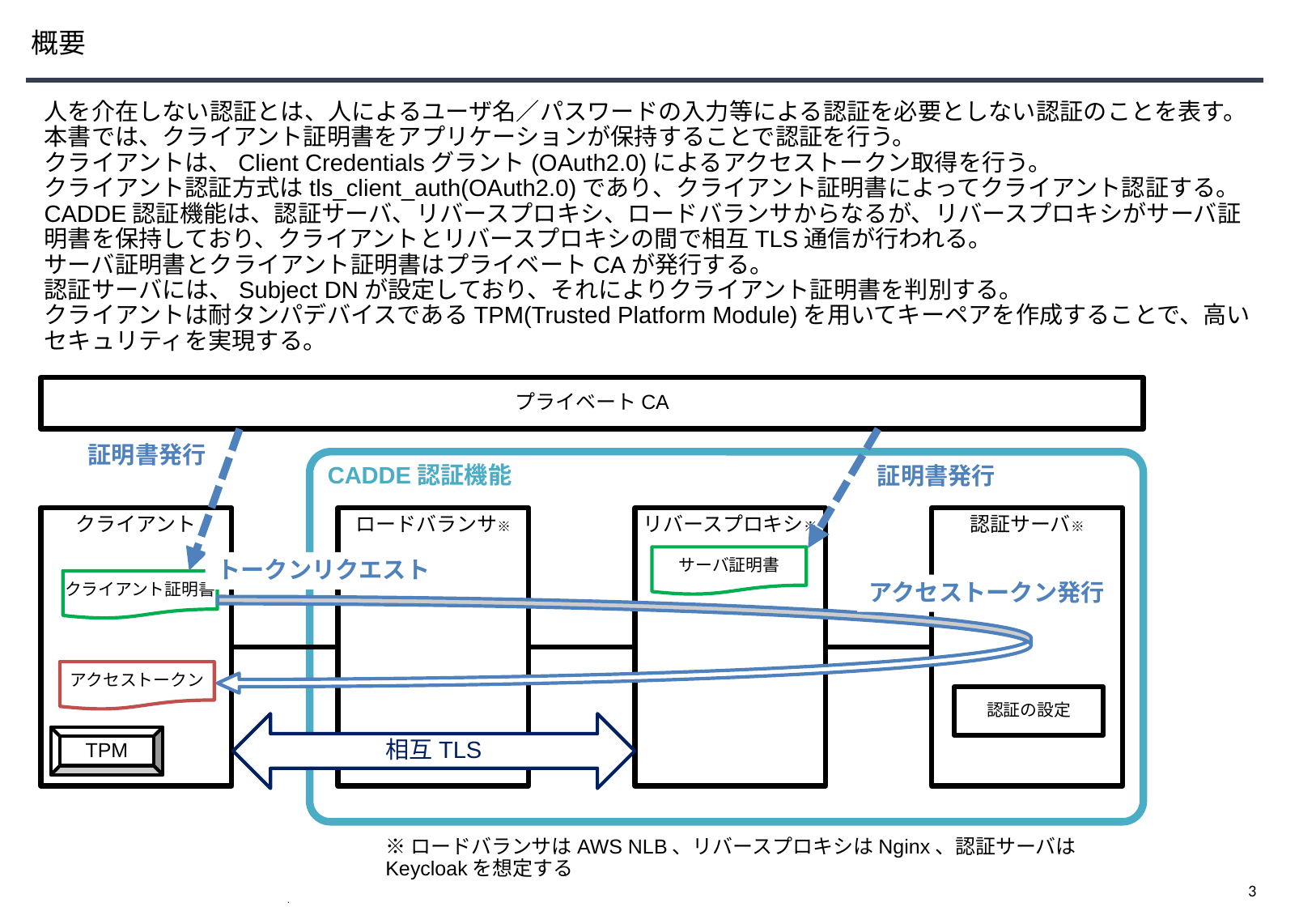

# 概要
人を介在しない認証とは、人によるユーザ名／パスワードの入力等による認証を必要としない認証のことを表す。
本書では、クライアント証明書をアプリケーションが保持することで認証を行う。
クライアントは、Client Credentialsグラント(OAuth2.0)によるアクセストークン取得を行う。
クライアント認証方式はtls_client_auth(OAuth2.0)であり、クライアント証明書によってクライアント認証する。
CADDE認証機能は、認証サーバ、リバースプロキシ、ロードバランサからなるが、リバースプロキシがサーバ証明書を保持しており、クライアントとリバースプロキシの間で相互TLS通信が行われる。
サーバ証明書とクライアント証明書はプライベートCAが発行する。
認証サーバには、Subject DNが設定しており、それによりクライアント証明書を判別する。
クライアントは耐タンパデバイスであるTPM(Trusted Platform Module)を用いてキーペアを作成することで、高いセキュリティを実現する。
プライベートCA
証明書発行
CADDE認証機能
証明書発行
クライアント
ロードバランサ※
リバースプロキシ※
認証サーバ※
サーバ証明書
トークンリクエスト
クライアント証明書
アクセストークン発行

アクセストークン
認証の設定
相互TLS
TPM
※ロードバランサはAWS NLB、リバースプロキシはNginx、認証サーバはKeycloakを想定する